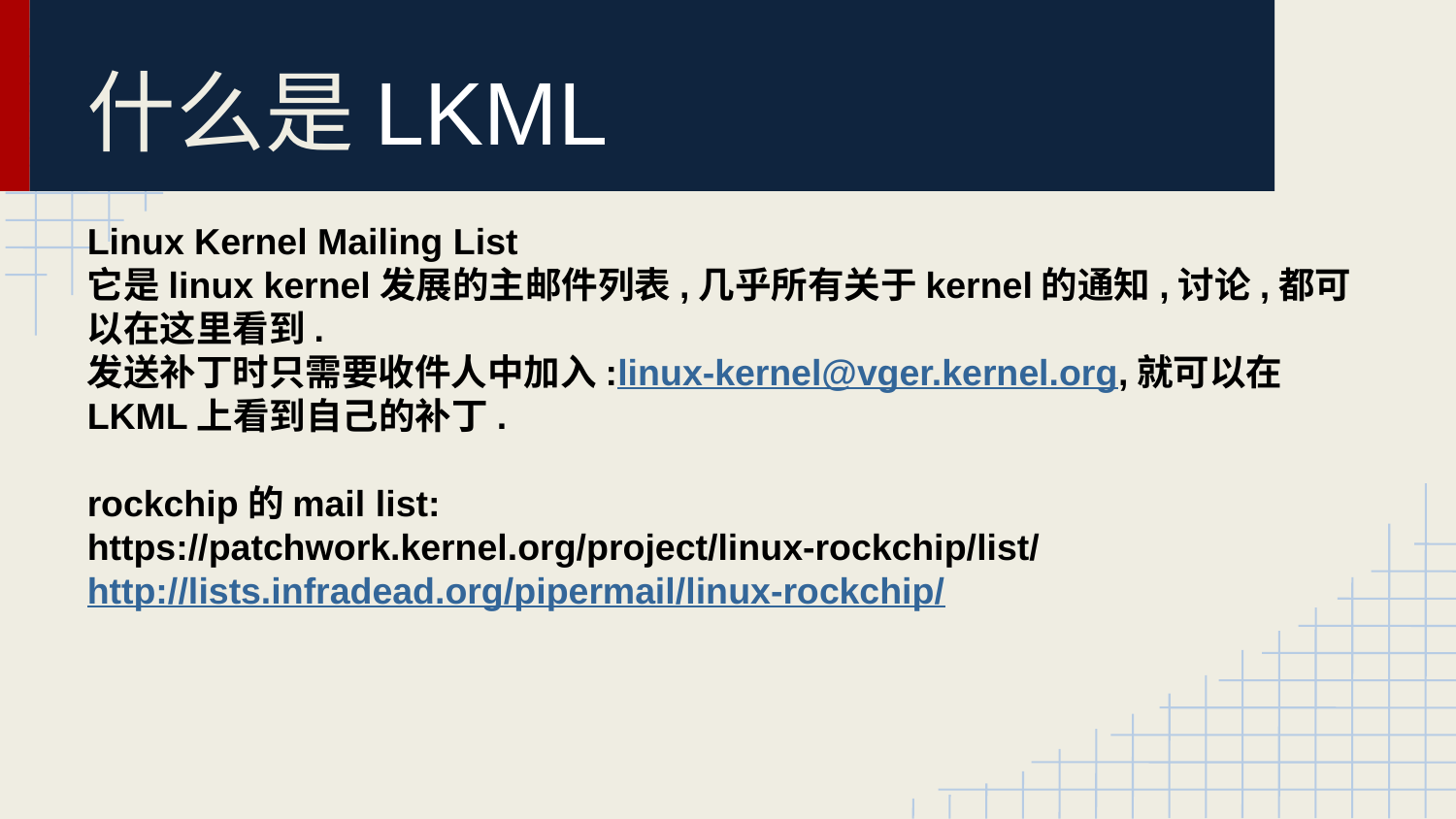

什么是LKML
Linux Kernel Mailing List
它是linux kernel发展的主邮件列表,几乎所有关于kernel的通知,讨论,都可以在这里看到.
发送补丁时只需要收件人中加入:linux-kernel@vger.kernel.org,就可以在LKML上看到自己的补丁.

rockchip的mail list:
https://patchwork.kernel.org/project/linux-rockchip/list/
http://lists.infradead.org/pipermail/linux-rockchip/